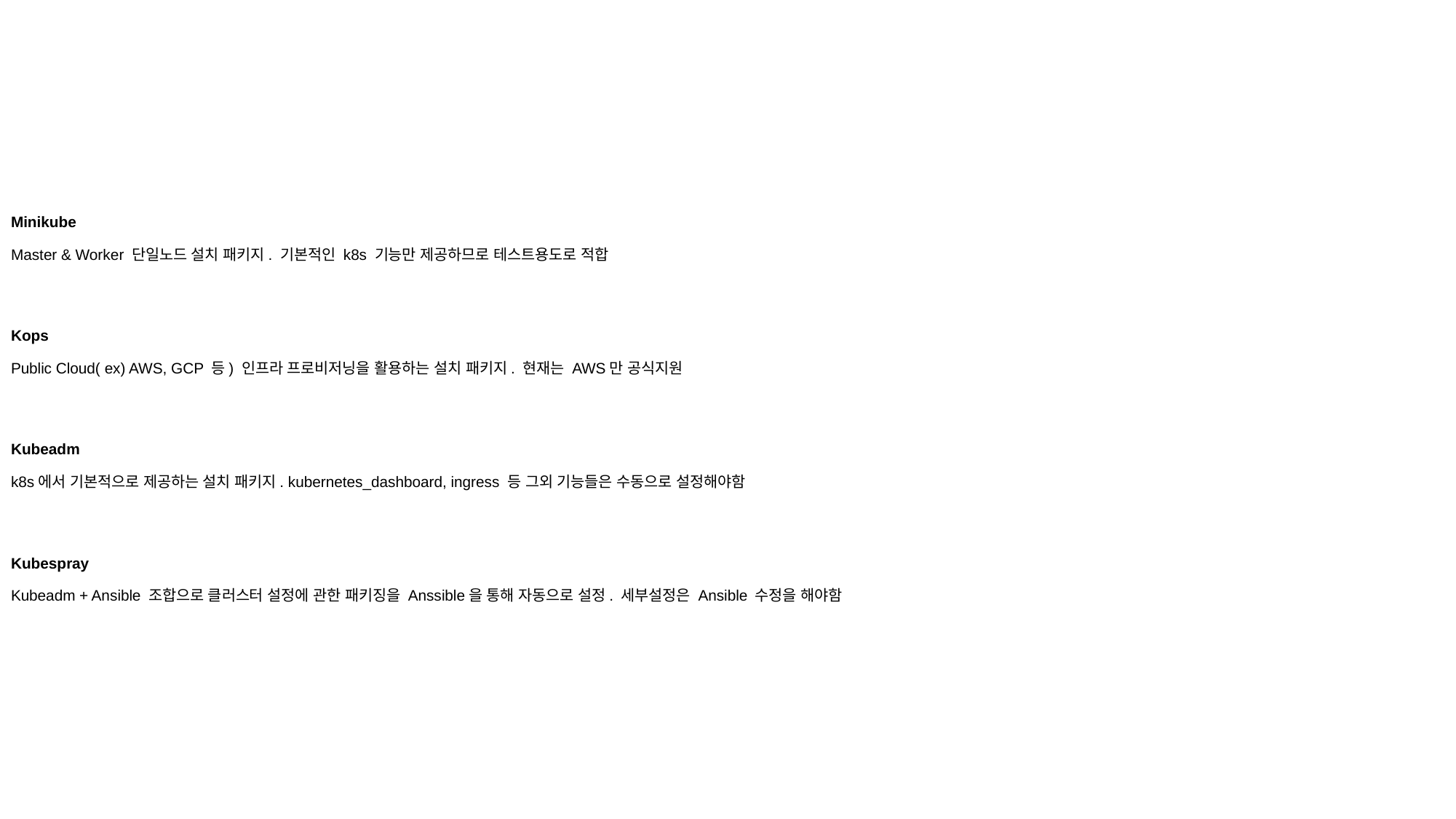

# Minikube Master & Worker 단일노드 설치 패키지. 기본적인 k8s 기능만 제공하므로 테스트용도로 적합 Kops Public Cloud( ex) AWS, GCP 등) 인프라 프로비저닝을 활용하는 설치 패키지. 현재는 AWS만 공식지원 Kubeadm k8s에서 기본적으로 제공하는 설치 패키지. kubernetes_dashboard, ingress 등 그외 기능들은 수동으로 설정해야함 Kubespray Kubeadm + Ansible 조합으로 클러스터 설정에 관한 패키징을 Anssible을 통해 자동으로 설정. 세부설정은 Ansible 수정을 해야함